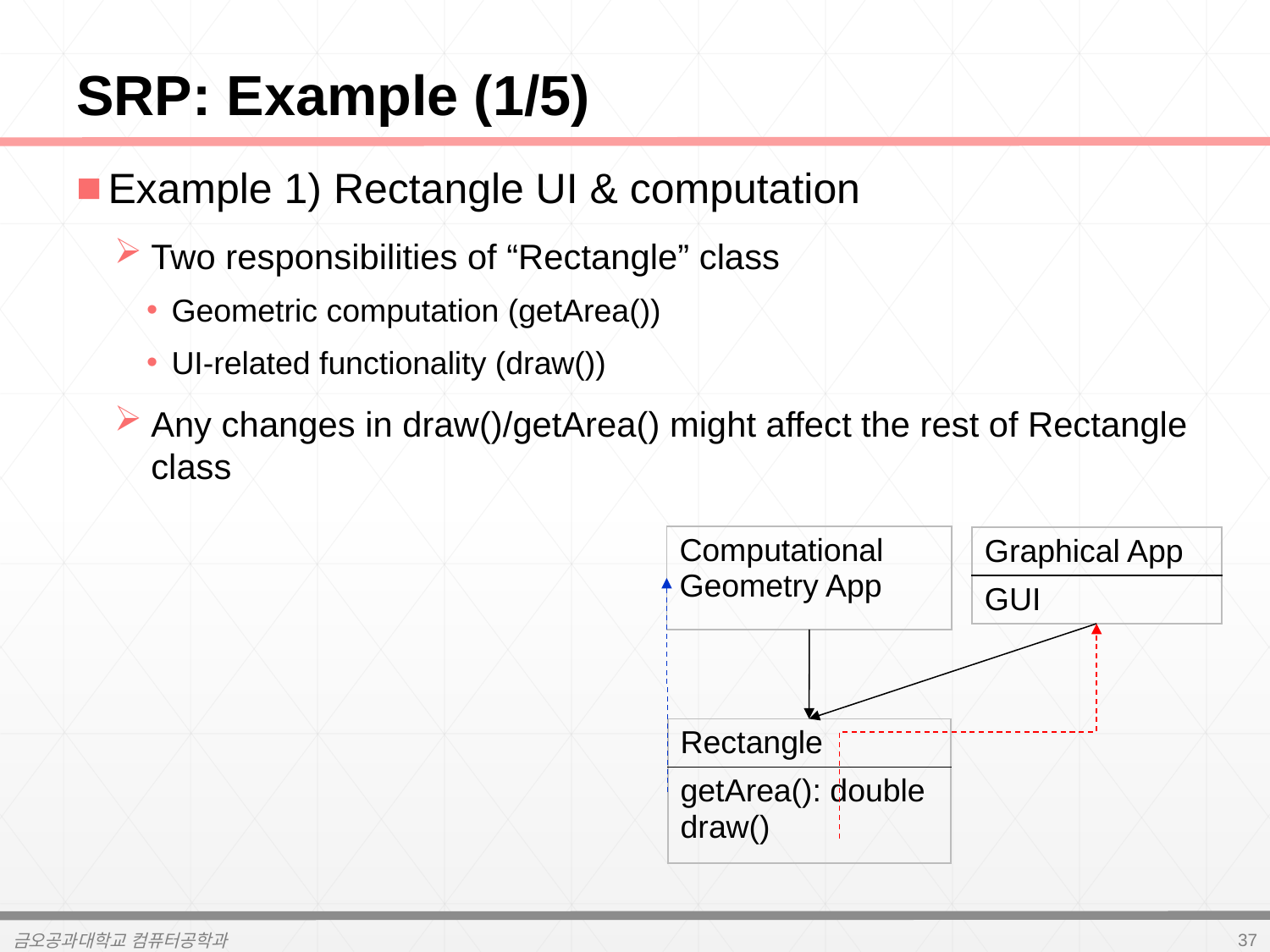

# SRP: Example (1/5)
Example 1) Rectangle UI & computation
Two responsibilities of “Rectangle” class
Geometric computation (getArea())
UI-related functionality (draw())
Any changes in draw()/getArea() might affect the rest of Rectangle class

| Computational Geometry App |
| --- |
| Graphical App |
| --- |
| GUI |
| Rectangle |
| --- |
| getArea(): double draw() |
37
금오공과대학교 컴퓨터공학과